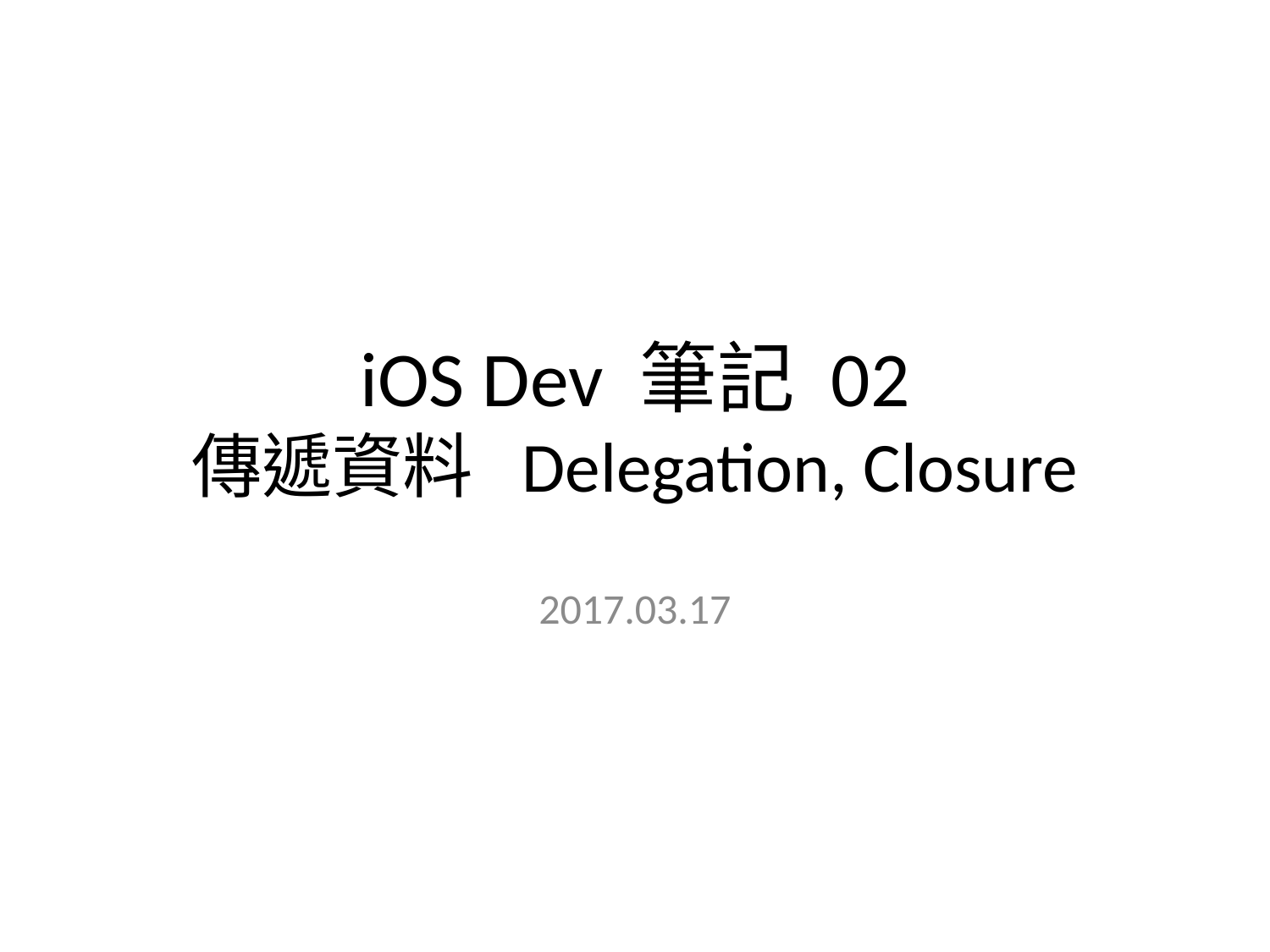

# iOS Dev 筆記 02 傳遞資料  Delegation, Closure
2017.03.17